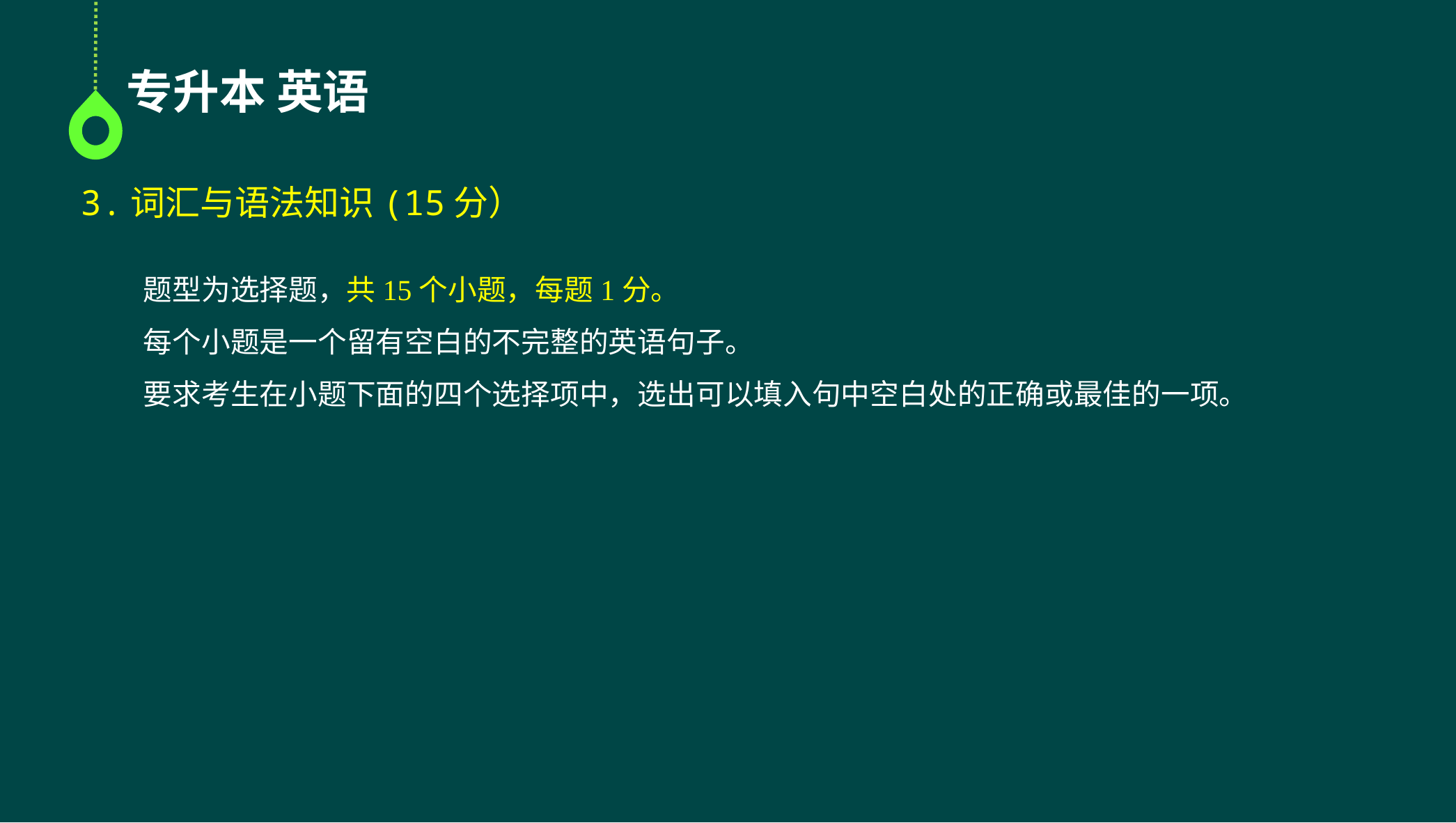

专升本 英语
3.词汇与语法知识(15分）
        题型为选择题，共15个小题，每题1分。
        每个小题是一个留有空白的不完整的英语句子。
        要求考生在小题下面的四个选择项中，选出可以填入句中空白处的正确或最佳的一项。